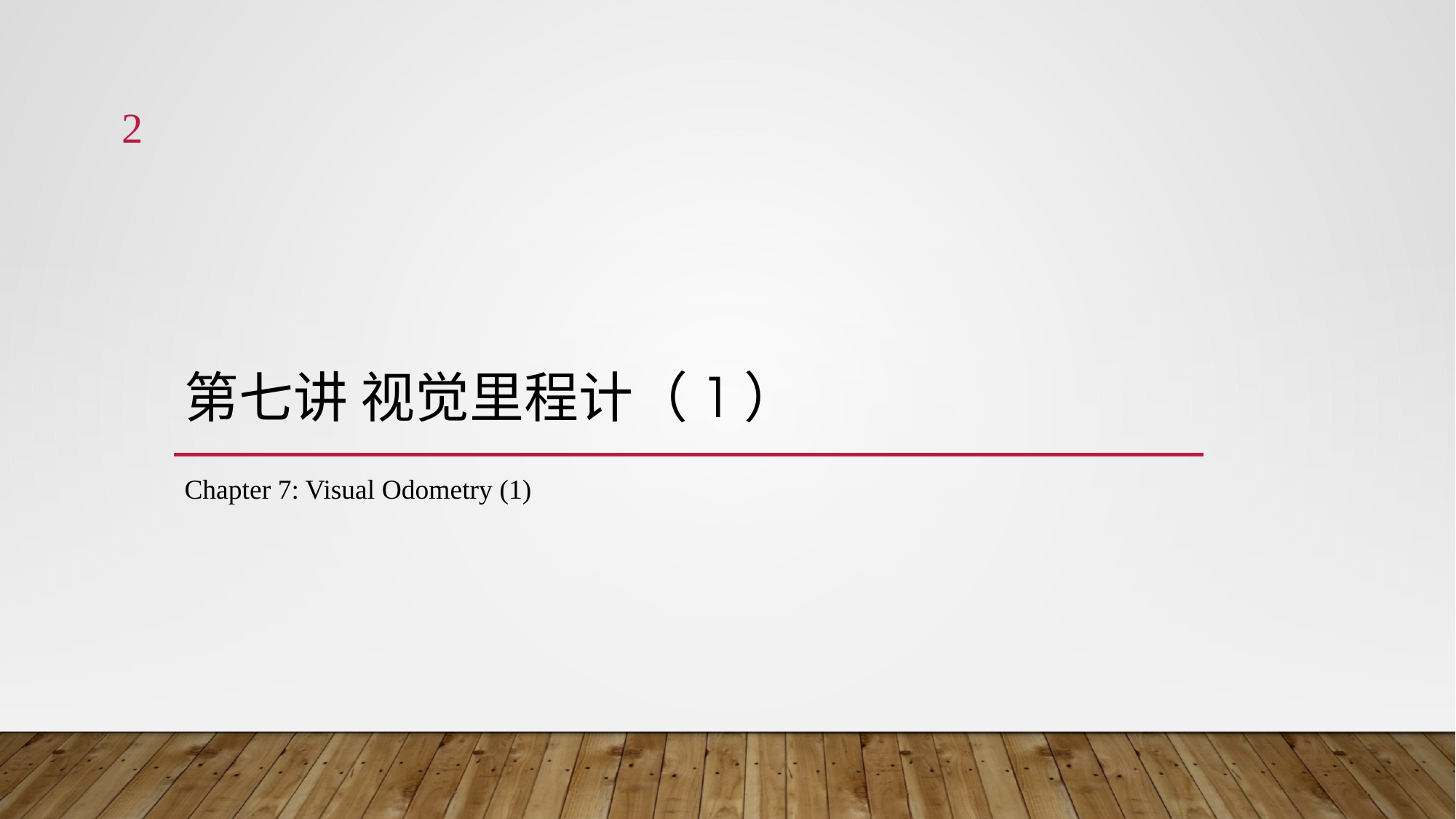

2
# 第七讲 视觉里程计（1）
Chapter 7: Visual Odometry (1)